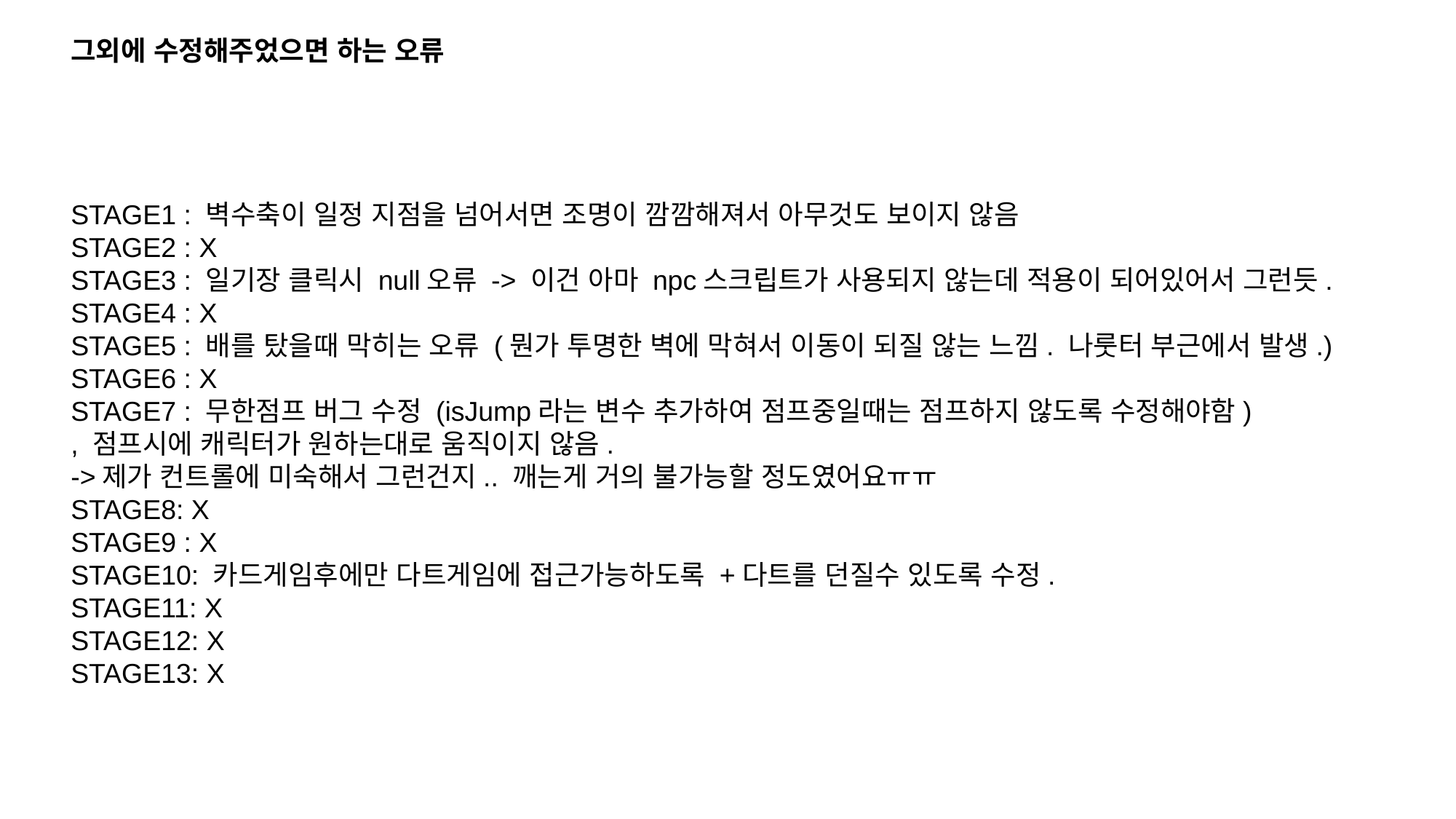

그외에 수정해주었으면 하는 오류

STAGE1 : 벽수축이 일정 지점을 넘어서면 조명이 깜깜해져서 아무것도 보이지 않음
STAGE2 : X
STAGE3 : 일기장 클릭시 null오류 -> 이건 아마 npc스크립트가 사용되지 않는데 적용이 되어있어서 그런듯.
STAGE4 : X
STAGE5 : 배를 탔을때 막히는 오류 (뭔가 투명한 벽에 막혀서 이동이 되질 않는 느낌. 나룻터 부근에서 발생.)
STAGE6 : X
STAGE7 : 무한점프 버그 수정 (isJump라는 변수 추가하여 점프중일때는 점프하지 않도록 수정해야함)
, 점프시에 캐릭터가 원하는대로 움직이지 않음.
->제가 컨트롤에 미숙해서 그런건지.. 깨는게 거의 불가능할 정도였어요ㅠㅠ
STAGE8: X
STAGE9 : X
STAGE10: 카드게임후에만 다트게임에 접근가능하도록 +다트를 던질수 있도록 수정.
STAGE11: X
STAGE12: X
STAGE13: X